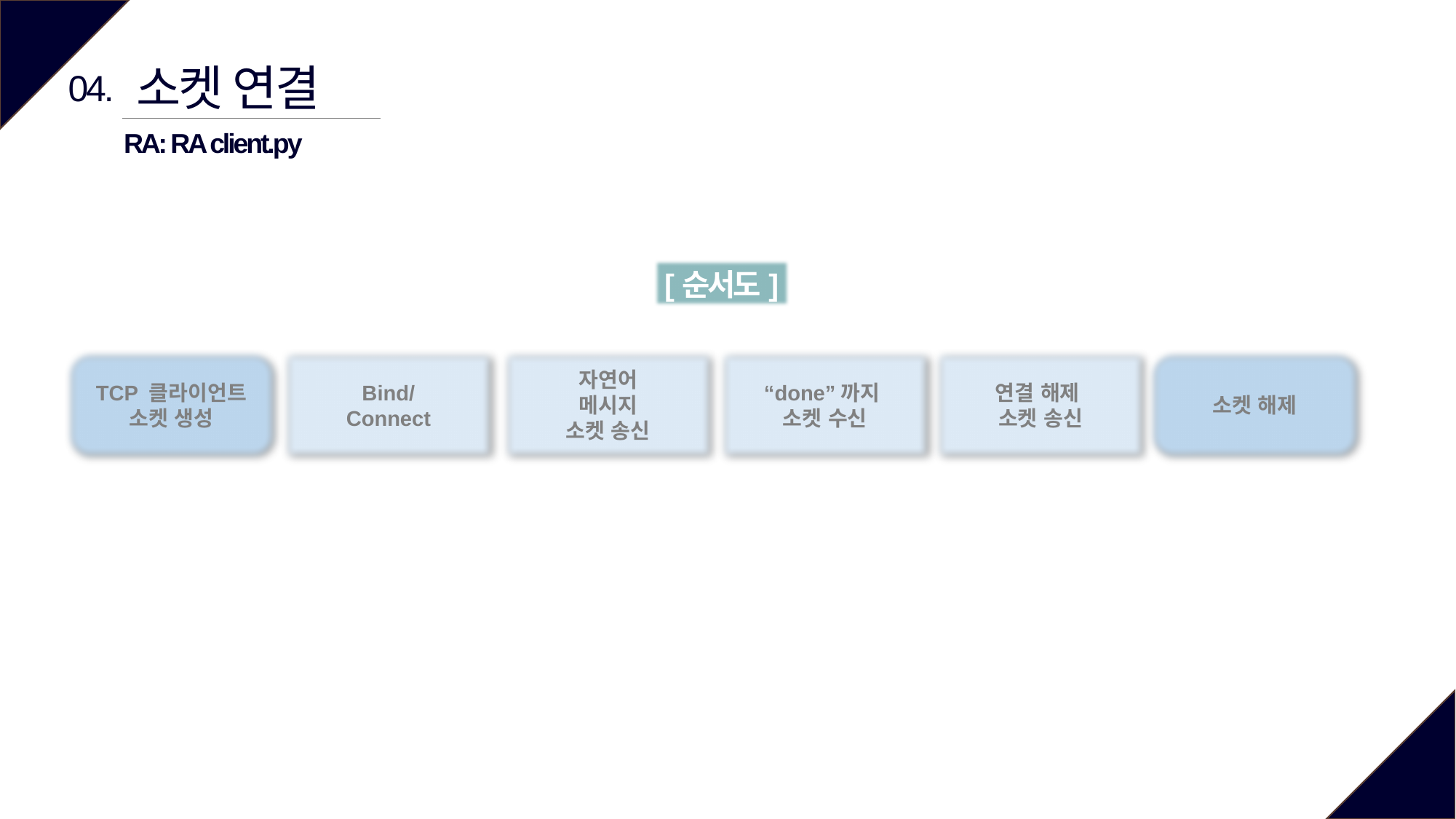

소켓 연결
04.
RA: RA client.py
[순서도]
TCP 클라이언트
소켓 생성
Bind/
Connect
자연어
메시지
소켓 송신
“done”까지
소켓 수신
연결 해제
소켓 송신
소켓 해제